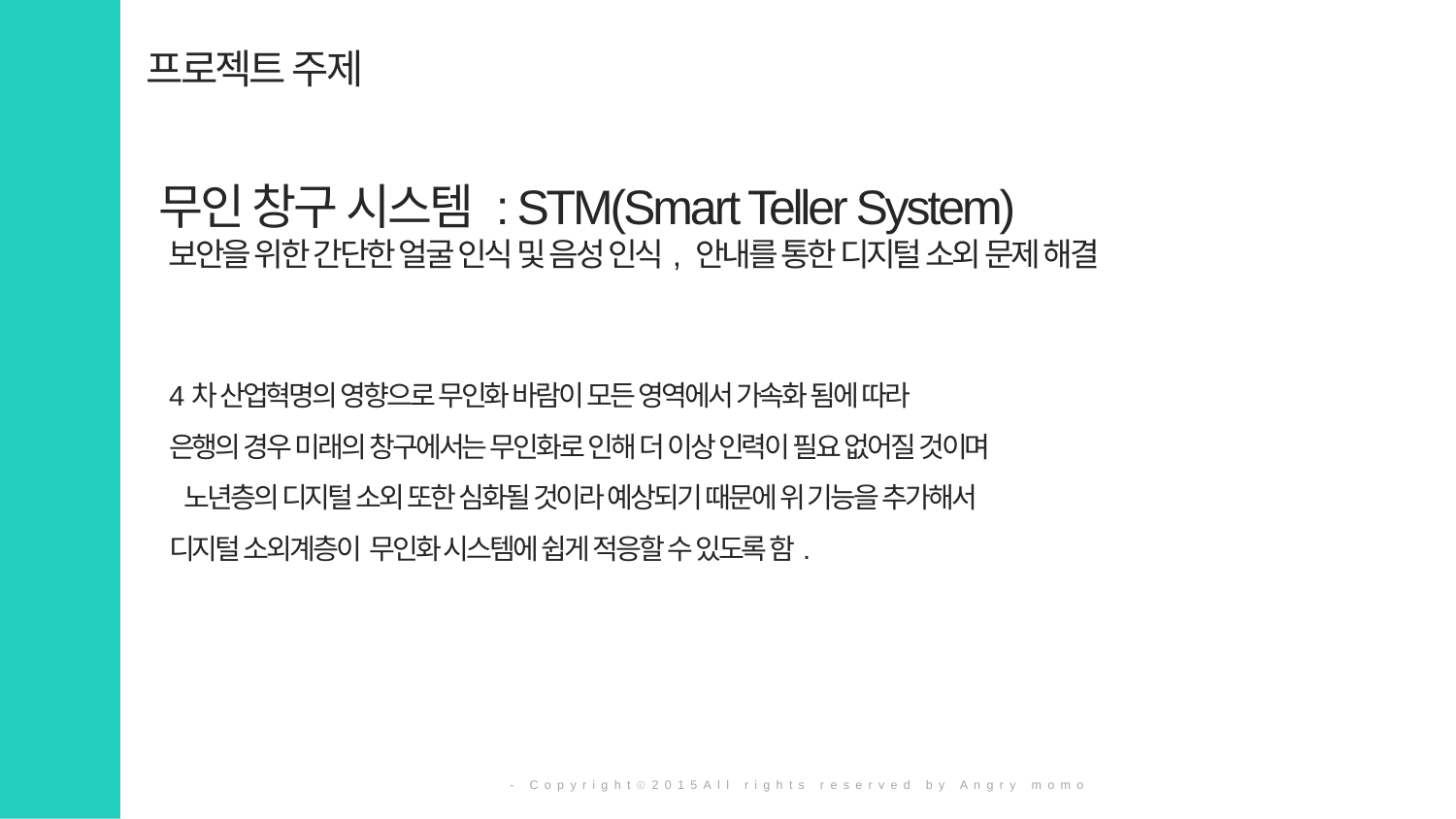

프로젝트 주제
?
무인 창구 시스템 : STM(Smart Teller System)
 보안을 위한 간단한 얼굴 인식 및 음성 인식, 안내를 통한 디지털 소외 문제 해결
?
?
?
?
4차 산업혁명의 영향으로 무인화 바람이 모든 영역에서 가속화 됨에 따라
은행의 경우 미래의 창구에서는 무인화로 인해 더 이상 인력이 필요 없어질 것이며
 노년층의 디지털 소외 또한 심화될 것이라 예상되기 때문에 위 기능을 추가해서
디지털 소외계층이  무인화 시스템에 쉽게 적응할 수 있도록 함.
?
?
?
?
?
- Copyrightⓒ2015All rights reserved by Angry momo